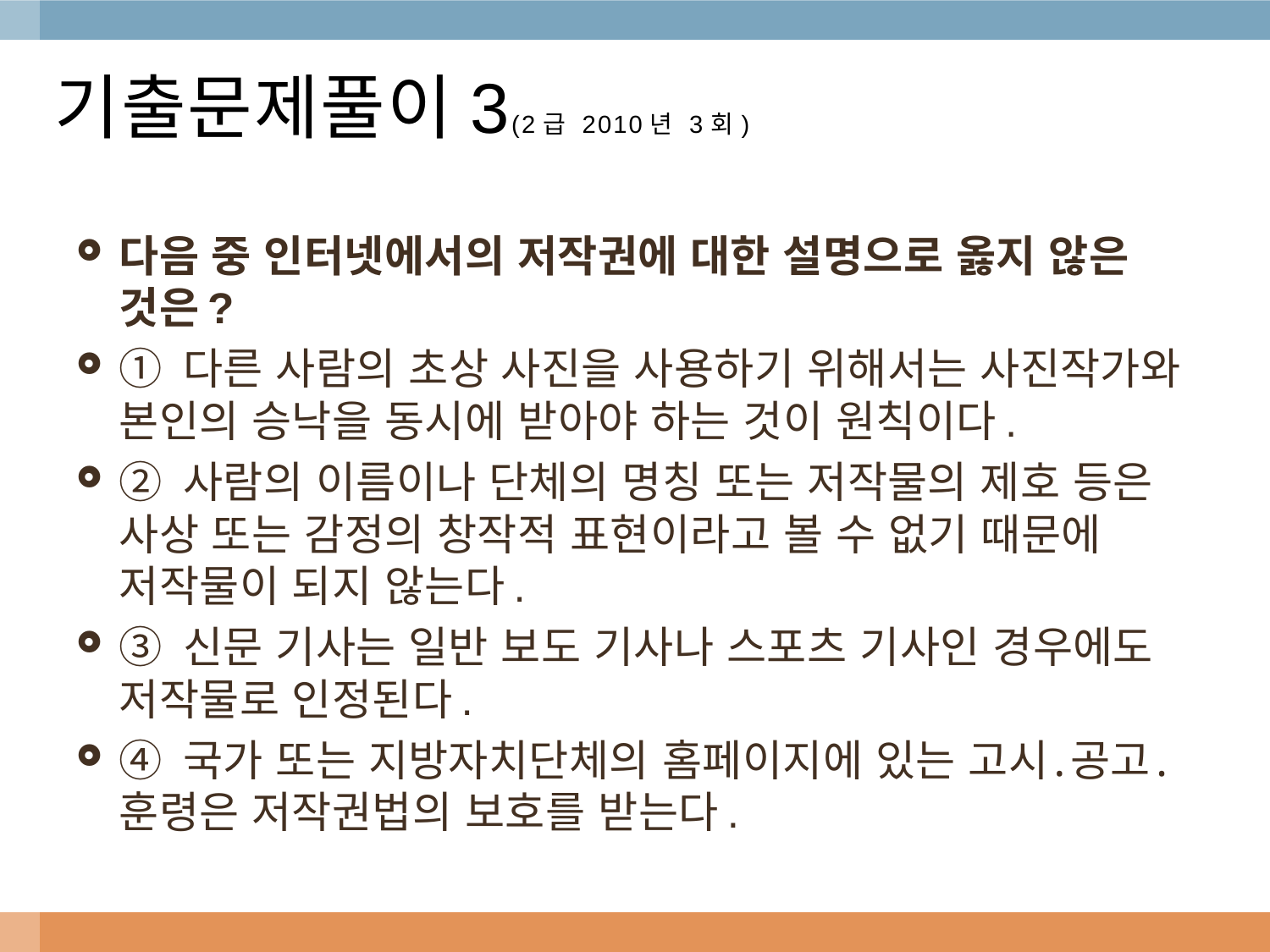

# 기출문제풀이3(2급 2010년 3회)
다음 중 인터넷에서의 저작권에 대한 설명으로 옳지 않은 것은?
① 다른 사람의 초상 사진을 사용하기 위해서는 사진작가와 본인의 승낙을 동시에 받아야 하는 것이 원칙이다.
② 사람의 이름이나 단체의 명칭 또는 저작물의 제호 등은 사상 또는 감정의 창작적 표현이라고 볼 수 없기 때문에 저작물이 되지 않는다.
③ 신문 기사는 일반 보도 기사나 스포츠 기사인 경우에도 저작물로 인정된다.
④ 국가 또는 지방자치단체의 홈페이지에 있는 고시․공고․훈령은 저작권법의 보호를 받는다.